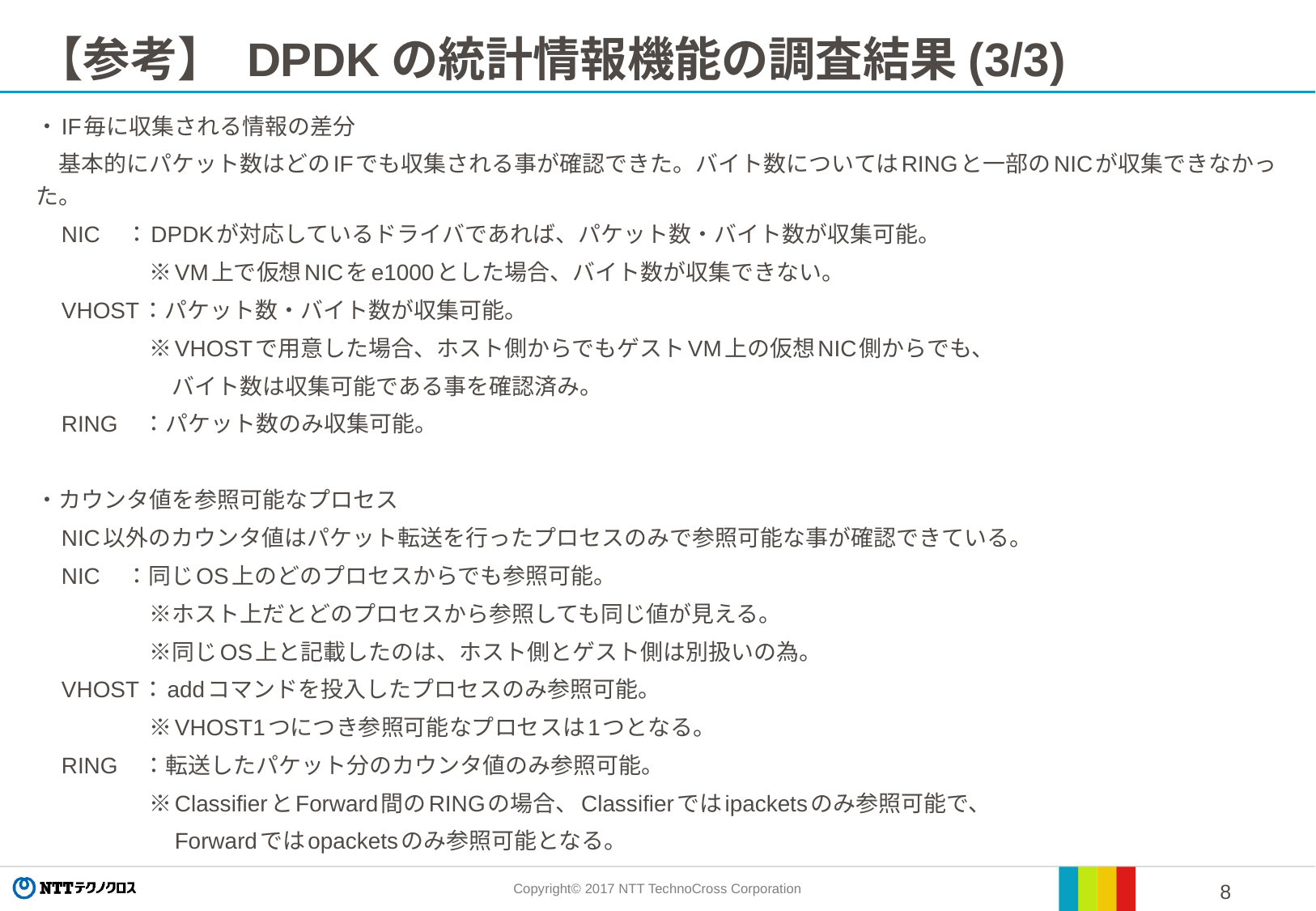

# 【参考】 DPDKの統計情報機能の調査結果(3/3)
・IF毎に収集される情報の差分
　基本的にパケット数はどのIFでも収集される事が確認できた。バイト数についてはRINGと一部のNICが収集できなかった。
　NIC　：DPDKが対応しているドライバであれば、パケット数・バイト数が収集可能。
　　　　　※VM上で仮想NICをe1000とした場合、バイト数が収集できない。
　VHOST：パケット数・バイト数が収集可能。
　　　　　※VHOSTで用意した場合、ホスト側からでもゲストVM上の仮想NIC側からでも、
　　　　　　バイト数は収集可能である事を確認済み。
　RING　：パケット数のみ収集可能。

・カウンタ値を参照可能なプロセス
　NIC以外のカウンタ値はパケット転送を行ったプロセスのみで参照可能な事が確認できている。
　NIC　：同じOS上のどのプロセスからでも参照可能。
　　　　　※ホスト上だとどのプロセスから参照しても同じ値が見える。
　　　　　※同じOS上と記載したのは、ホスト側とゲスト側は別扱いの為。
　VHOST：addコマンドを投入したプロセスのみ参照可能。
　　　　　※VHOST1つにつき参照可能なプロセスは1つとなる。
　RING　：転送したパケット分のカウンタ値のみ参照可能。
　　　　　※ClassifierとForward間のRINGの場合、Classifierではipacketsのみ参照可能で、
　　　　　　Forwardではopacketsのみ参照可能となる。